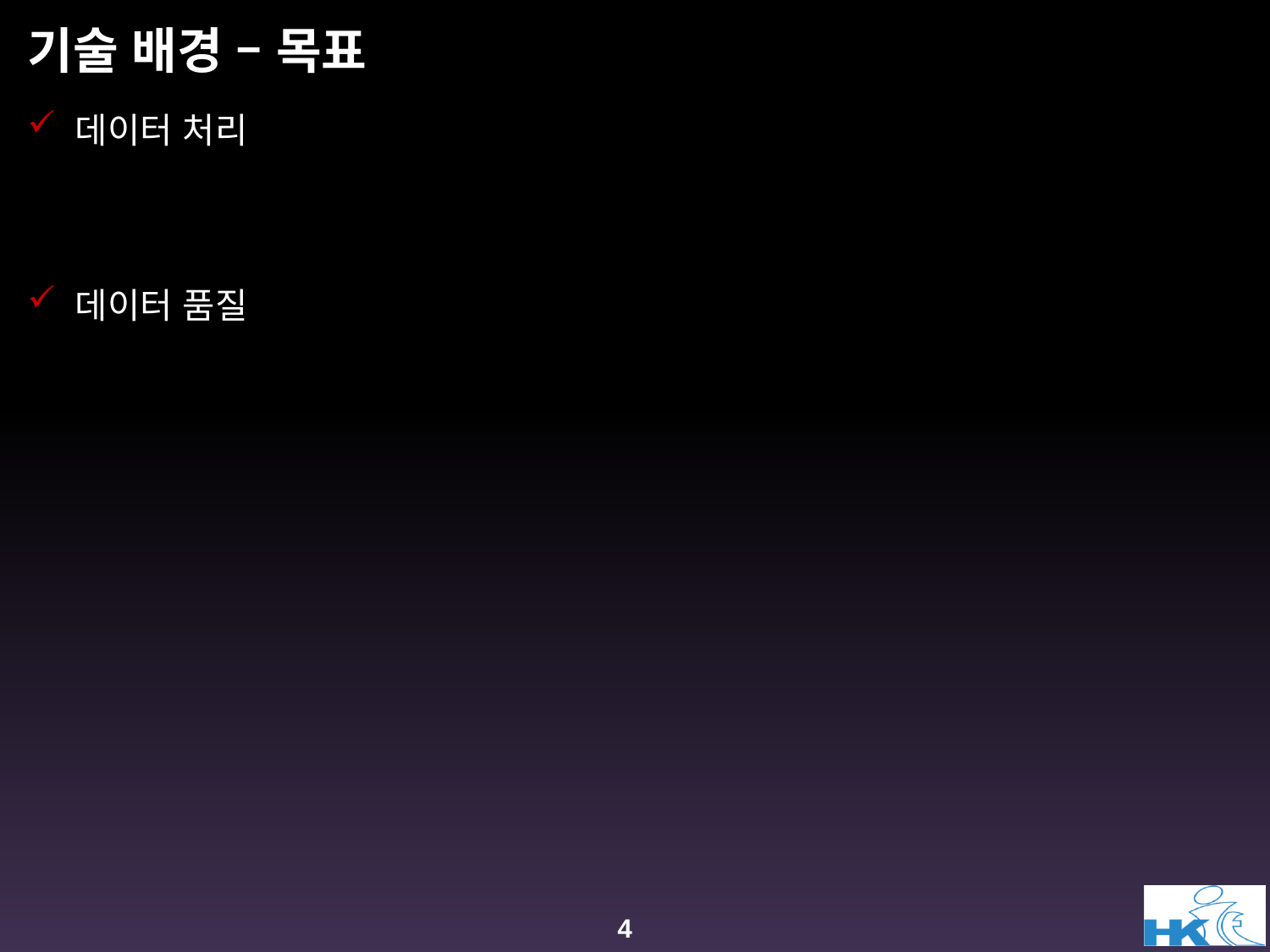

# 기술 배경 – 목표
데이터 처리

데이터 품질

4